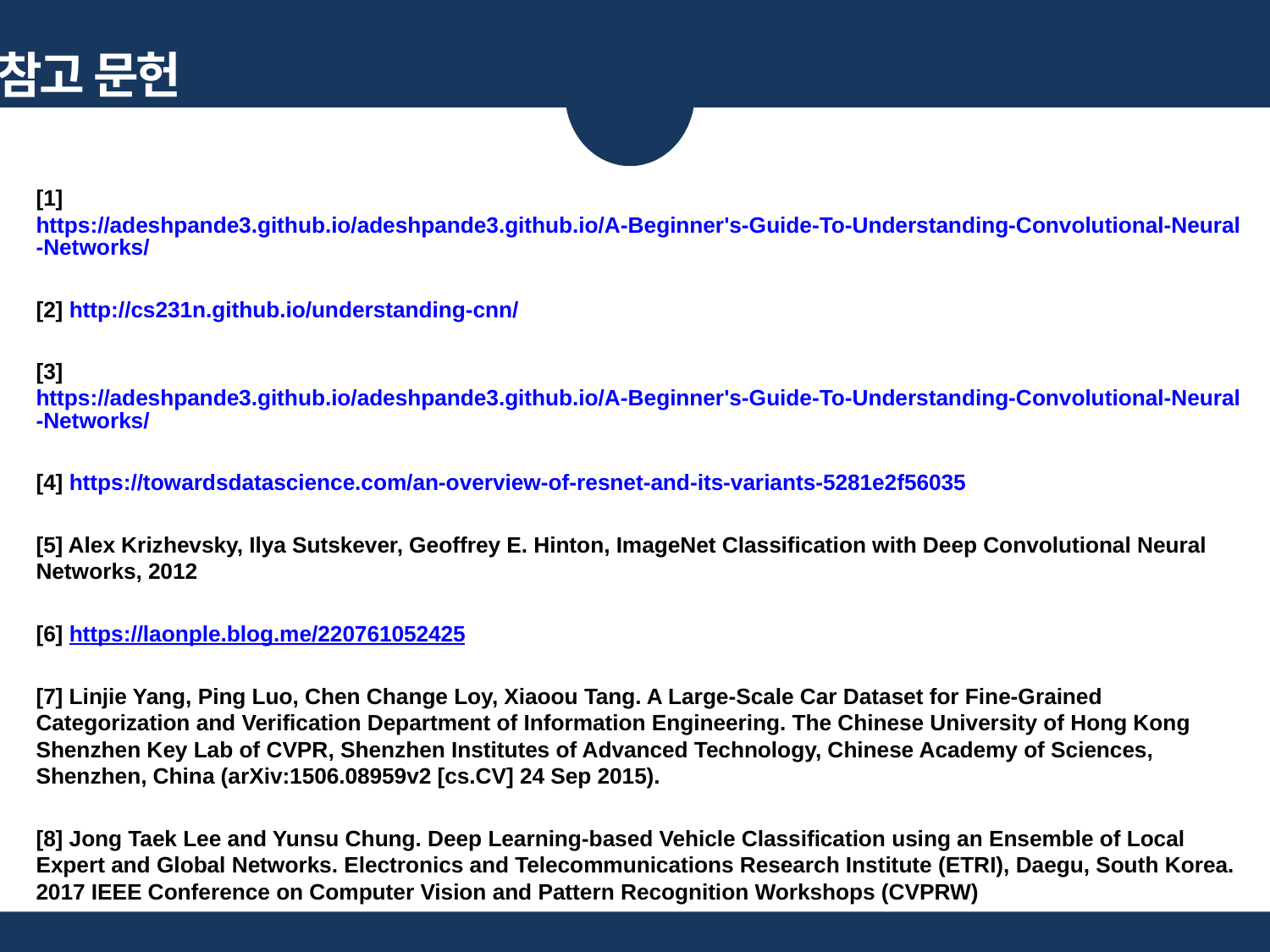

참고 문헌

[1] https://adeshpande3.github.io/adeshpande3.github.io/A-Beginner's-Guide-To-Understanding-Convolutional-Neural-Networks/

[2] http://cs231n.github.io/understanding-cnn/

[3] https://adeshpande3.github.io/adeshpande3.github.io/A-Beginner's-Guide-To-Understanding-Convolutional-Neural-Networks/

[4] https://towardsdatascience.com/an-overview-of-resnet-and-its-variants-5281e2f56035

[5] Alex Krizhevsky, Ilya Sutskever, Geoffrey E. Hinton, ImageNet Classification with Deep Convolutional Neural Networks, 2012

[6] https://laonple.blog.me/220761052425

[7] Linjie Yang, Ping Luo, Chen Change Loy, Xiaoou Tang. A Large-Scale Car Dataset for Fine-Grained Categorization and Verification Department of Information Engineering. The Chinese University of Hong Kong Shenzhen Key Lab of CVPR, Shenzhen Institutes of Advanced Technology, Chinese Academy of Sciences, Shenzhen, China (arXiv:1506.08959v2 [cs.CV] 24 Sep 2015).

[8] Jong Taek Lee and Yunsu Chung. Deep Learning-based Vehicle Classification using an Ensemble of Local Expert and Global Networks. Electronics and Telecommunications Research Institute (ETRI), Daegu, South Korea. 2017 IEEE Conference on Computer Vision and Pattern Recognition Workshops (CVPRW)